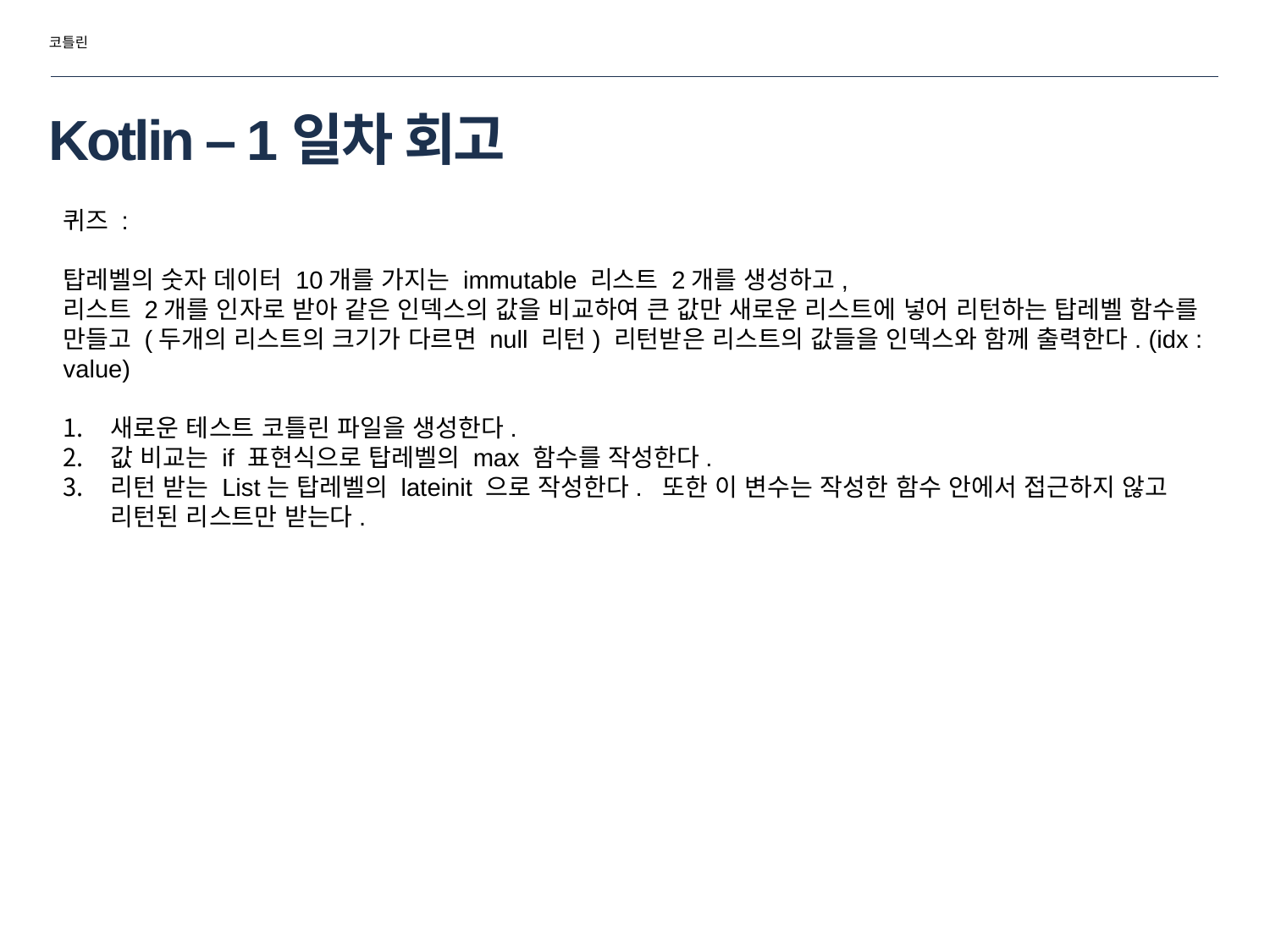

코틀린
# Kotlin – 1일차 회고

퀴즈 :

탑레벨의 숫자 데이터 10개를 가지는 immutable 리스트 2개를 생성하고,
리스트 2개를 인자로 받아 같은 인덱스의 값을 비교하여 큰 값만 새로운 리스트에 넣어 리턴하는 탑레벨 함수를 만들고 (두개의 리스트의 크기가 다르면 null 리턴) 리턴받은 리스트의 값들을 인덱스와 함께 출력한다. (idx : value)

새로운 테스트 코틀린 파일을 생성한다.
값 비교는 if 표현식으로 탑레벨의 max 함수를 작성한다.
리턴 받는 List는 탑레벨의 lateinit 으로 작성한다.  또한 이 변수는 작성한 함수 안에서 접근하지 않고 리턴된 리스트만 받는다.